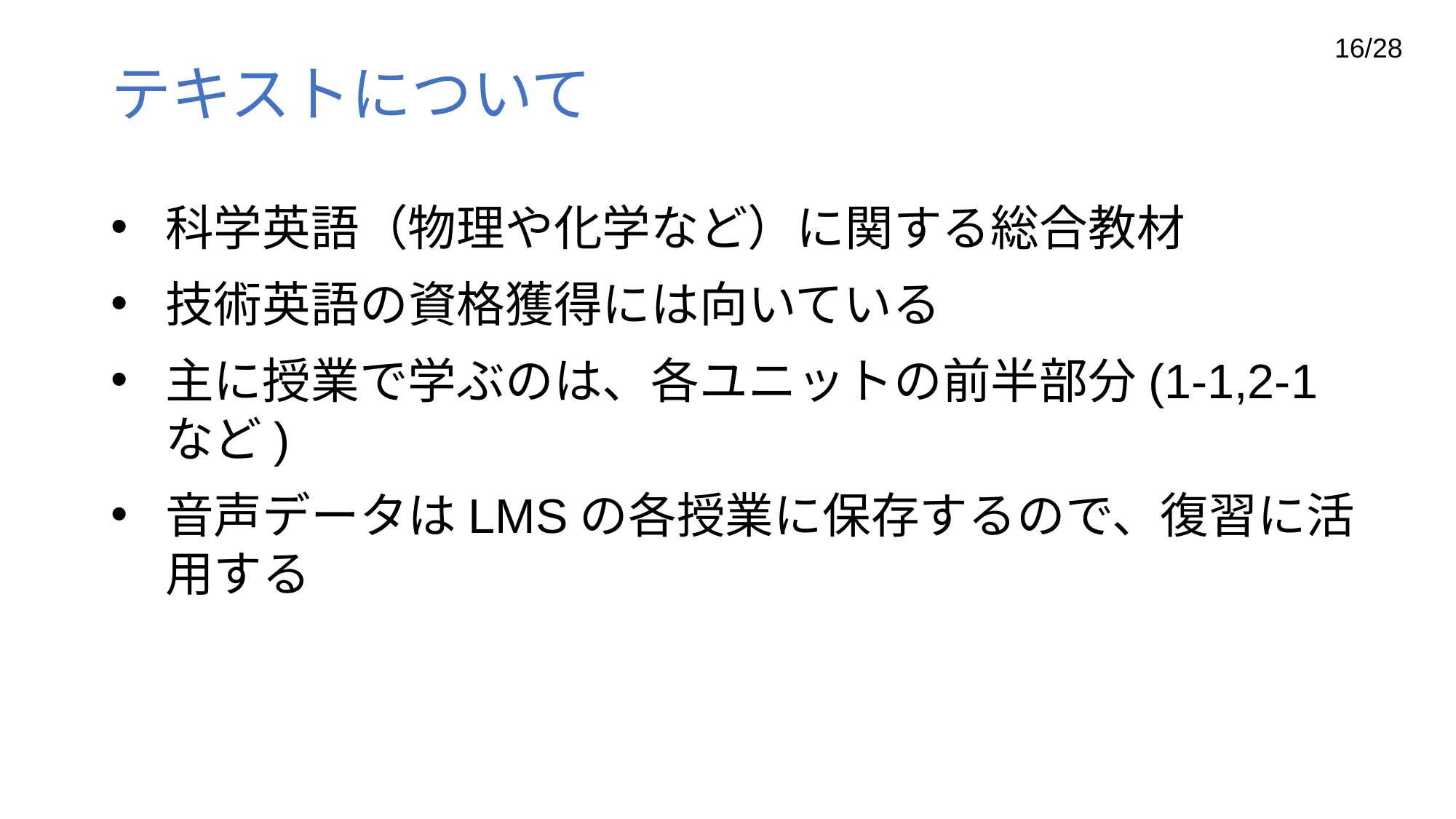

16/28
# テキストについて
科学英語（物理や化学など）に関する総合教材
技術英語の資格獲得には向いている
主に授業で学ぶのは、各ユニットの前半部分(1-1,2-1など)
音声データはLMSの各授業に保存するので、復習に活用する